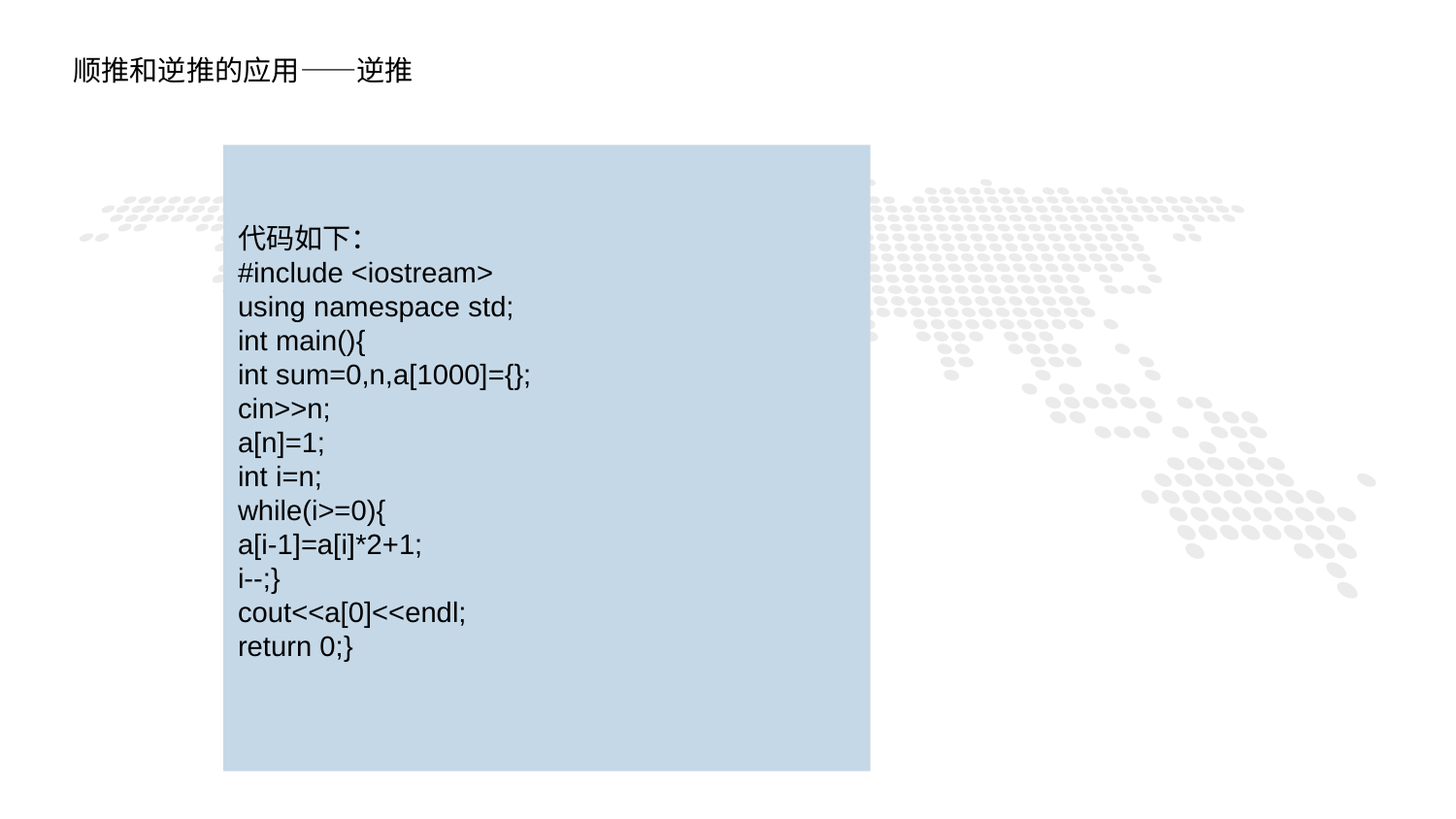

顺推和逆推的应用——逆推
代码如下：
#include <iostream>
using namespace std;
int main(){
int sum=0,n,a[1000]={};
cin>>n;
a[n]=1;
int i=n;
while(i>=0){
a[i-1]=a[i]*2+1;
i--;}
cout<<a[0]<<endl;
return 0;}

1
PART  ONE